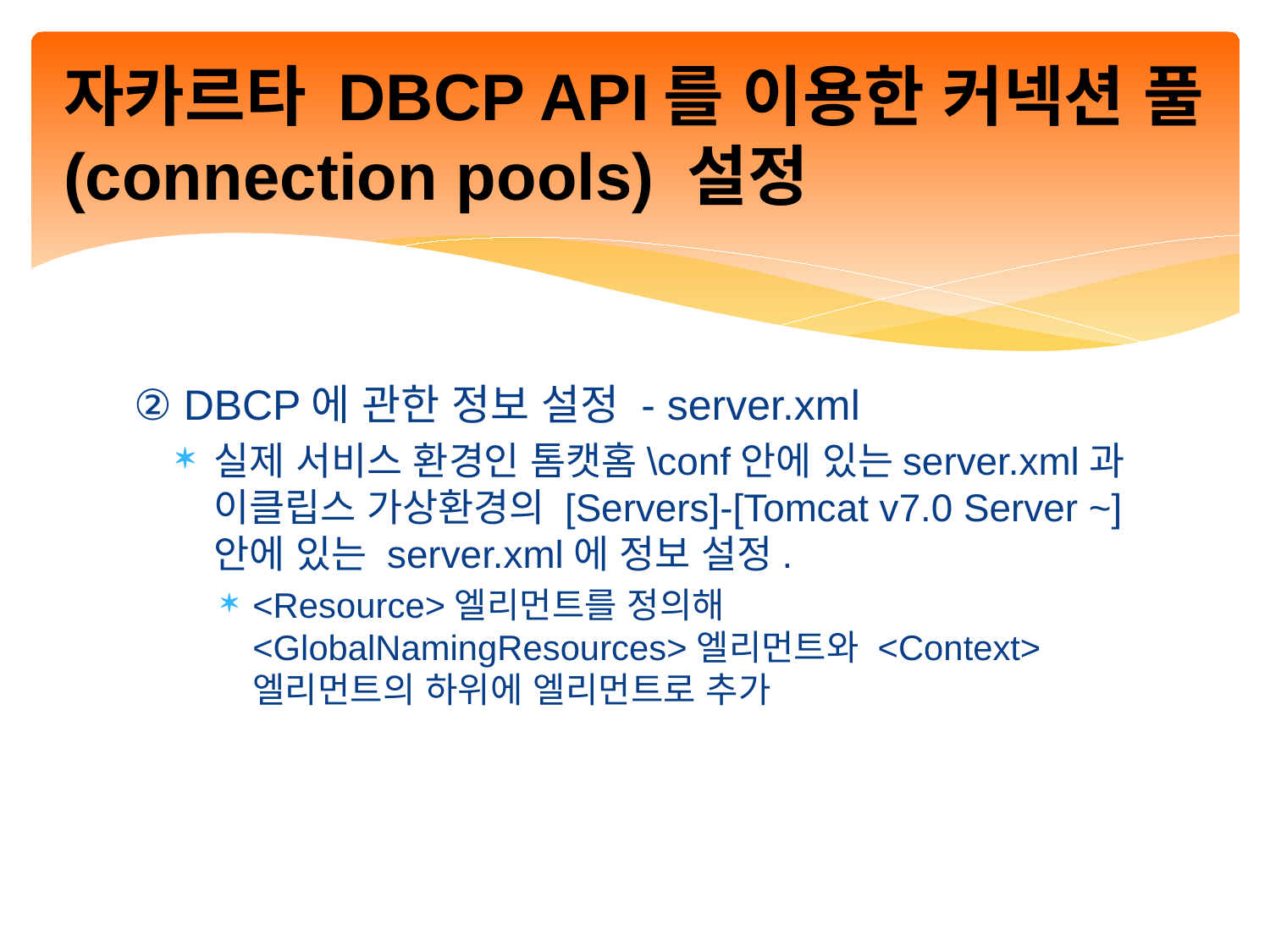

# 자카르타 DBCP API를 이용한 커넥션 풀(connection pools) 설정
② DBCP에 관한 정보 설정 - server.xml
실제 서비스 환경인 톰캣홈\conf안에 있는server.xml과 이클립스 가상환경의 [Servers]-[Tomcat v7.0 Server ~]안에 있는 server.xml에 정보 설정.
<Resource>엘리먼트를 정의해 <GlobalNamingResources>엘리먼트와 <Context>엘리먼트의 하위에 엘리먼트로 추가